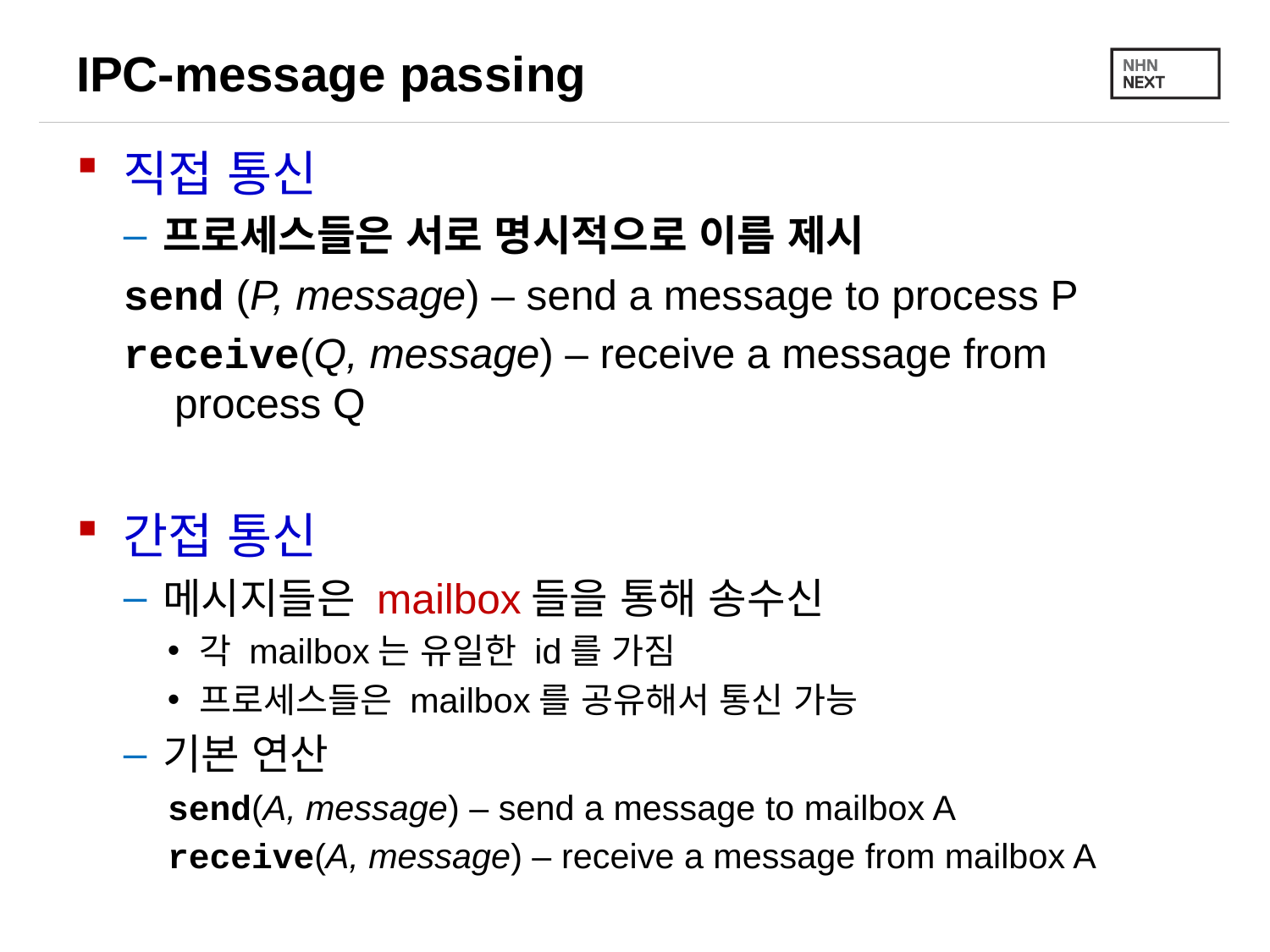

# IPC-message passing
직접 통신
프로세스들은 서로 명시적으로 이름 제시
send (P, message) – send a message to process P
receive(Q, message) – receive a message from
				 process Q

간접 통신
메시지들은 mailbox들을 통해 송수신
각 mailbox는 유일한 id를 가짐
프로세스들은 mailbox를 공유해서 통신 가능
기본 연산
send(A, message) – send a message to mailbox A
receive(A, message) – receive a message from mailbox A